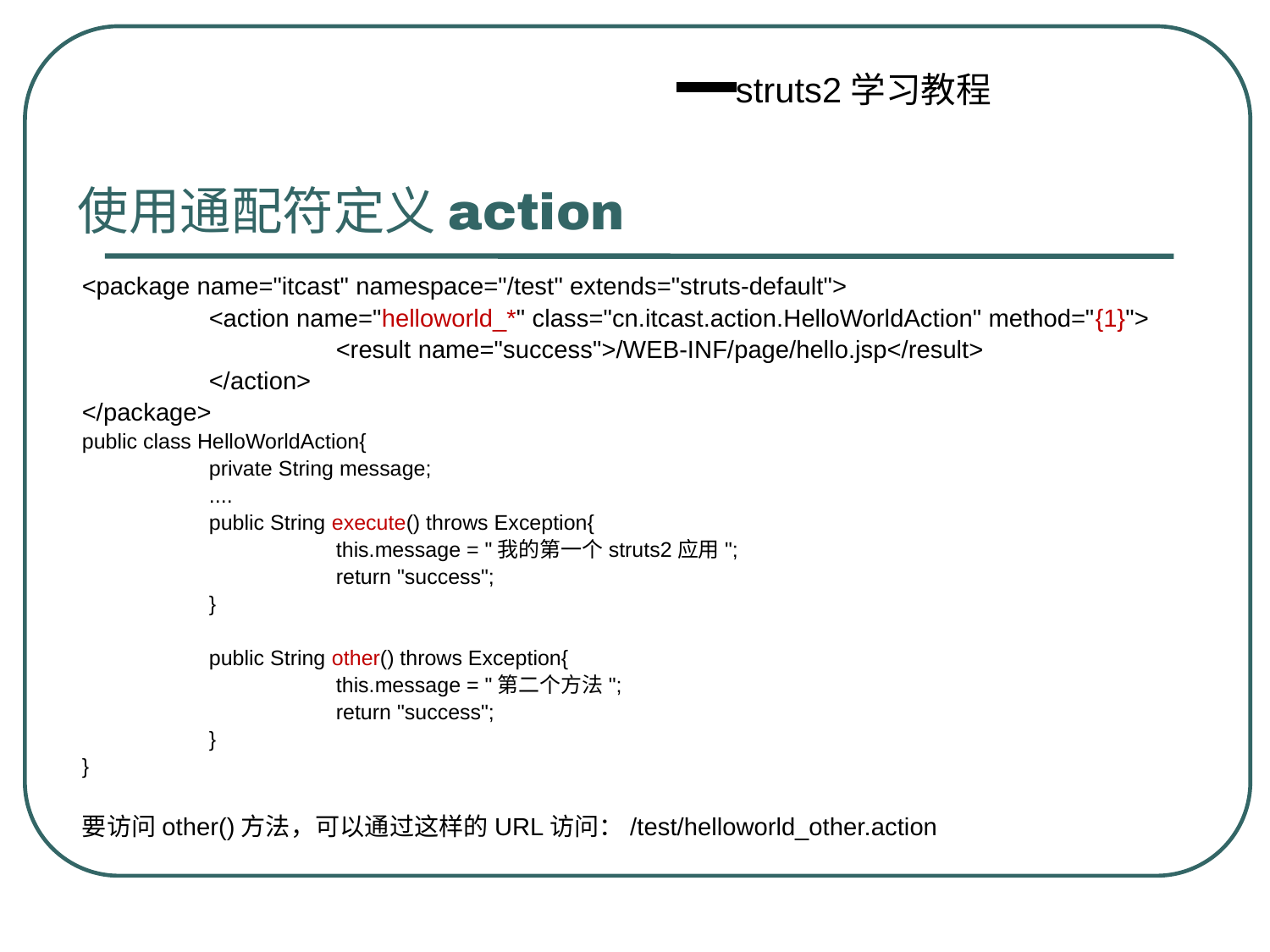

使用通配符定义action
<package name="itcast" namespace="/test" extends="struts-default">
	<action name="helloworld_*" class="cn.itcast.action.HelloWorldAction" method="{1}">
		<result name="success">/WEB-INF/page/hello.jsp</result>
	</action>
</package>
public class HelloWorldAction{
	private String message;
	....
	public String execute() throws Exception{
		this.message = "我的第一个struts2应用";
		return "success";
	}

	public String other() throws Exception{
		this.message = "第二个方法";
		return "success";
	}
}

要访问other()方法，可以通过这样的URL访问：/test/helloworld_other.action